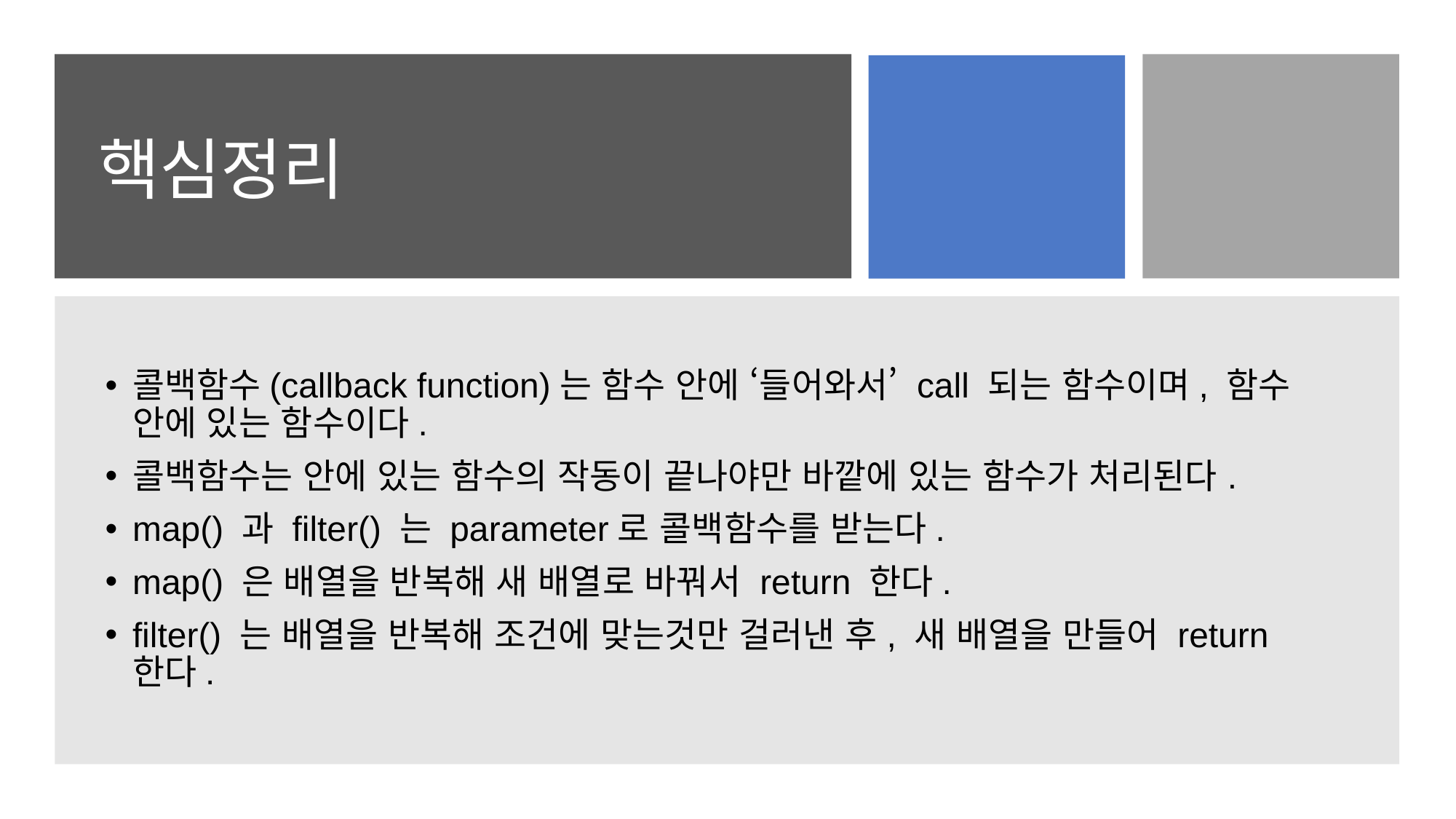

# 핵심정리

콜백함수(callback function)는 함수 안에 ‘들어와서’ call 되는 함수이며, 함수 안에 있는 함수이다.
콜백함수는 안에 있는 함수의 작동이 끝나야만 바깥에 있는 함수가 처리된다.
map() 과 filter() 는 parameter로 콜백함수를 받는다.
map() 은 배열을 반복해 새 배열로 바꿔서 return 한다.
filter() 는 배열을 반복해 조건에 맞는것만 걸러낸 후, 새 배열을 만들어 return 한다.